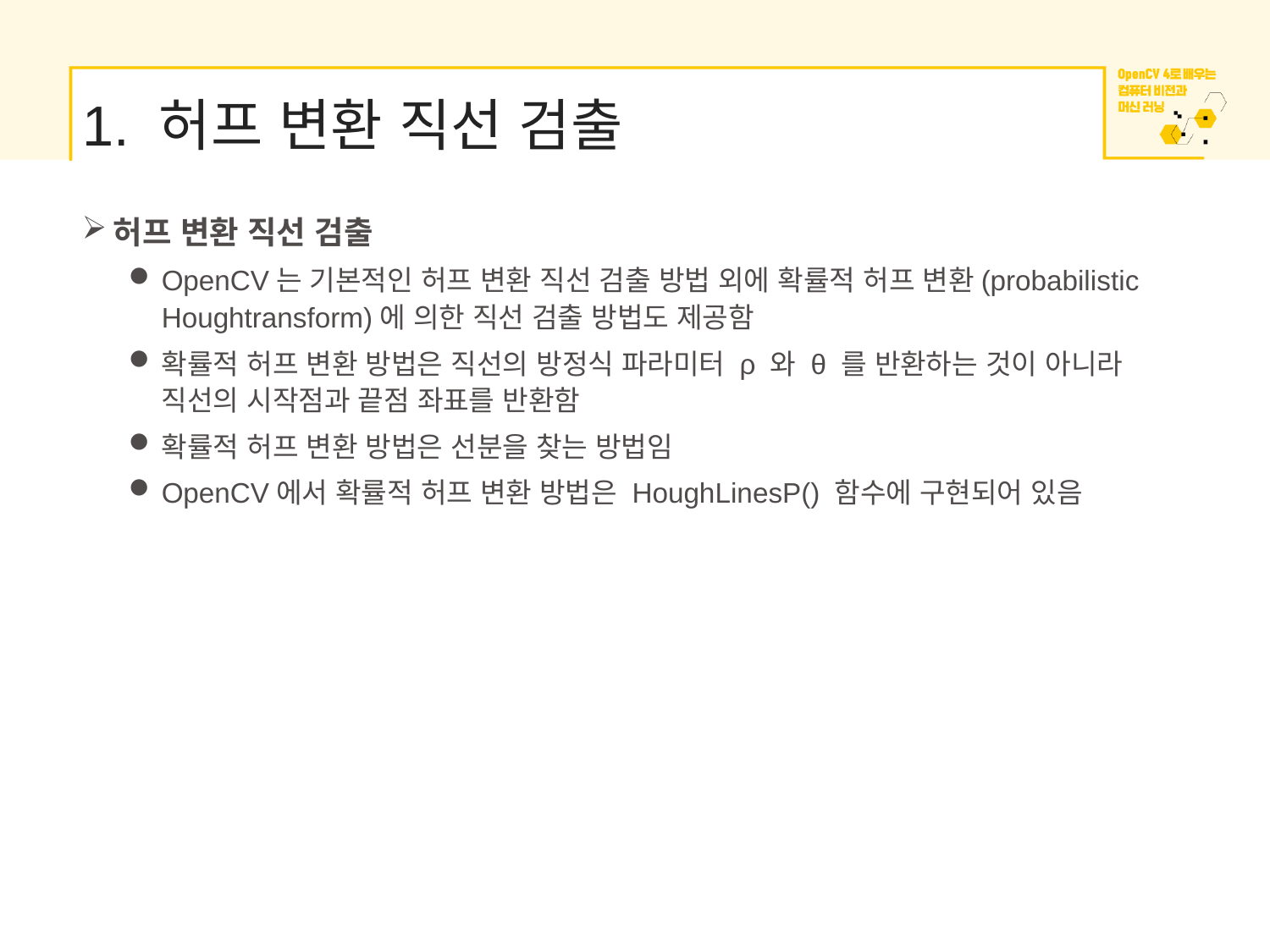

# 1. 허프 변환 직선 검출
허프 변환 직선 검출
OpenCV는 기본적인 허프 변환 직선 검출 방법 외에 확률적 허프 변환(probabilistic Houghtransform)에 의한 직선 검출 방법도 제공함
확률적 허프 변환 방법은 직선의 방정식 파라미터 ρ 와 θ 를 반환하는 것이 아니라 직선의 시작점과 끝점 좌표를 반환함
확률적 허프 변환 방법은 선분을 찾는 방법임
OpenCV에서 확률적 허프 변환 방법은 HoughLinesP() 함수에 구현되어 있음